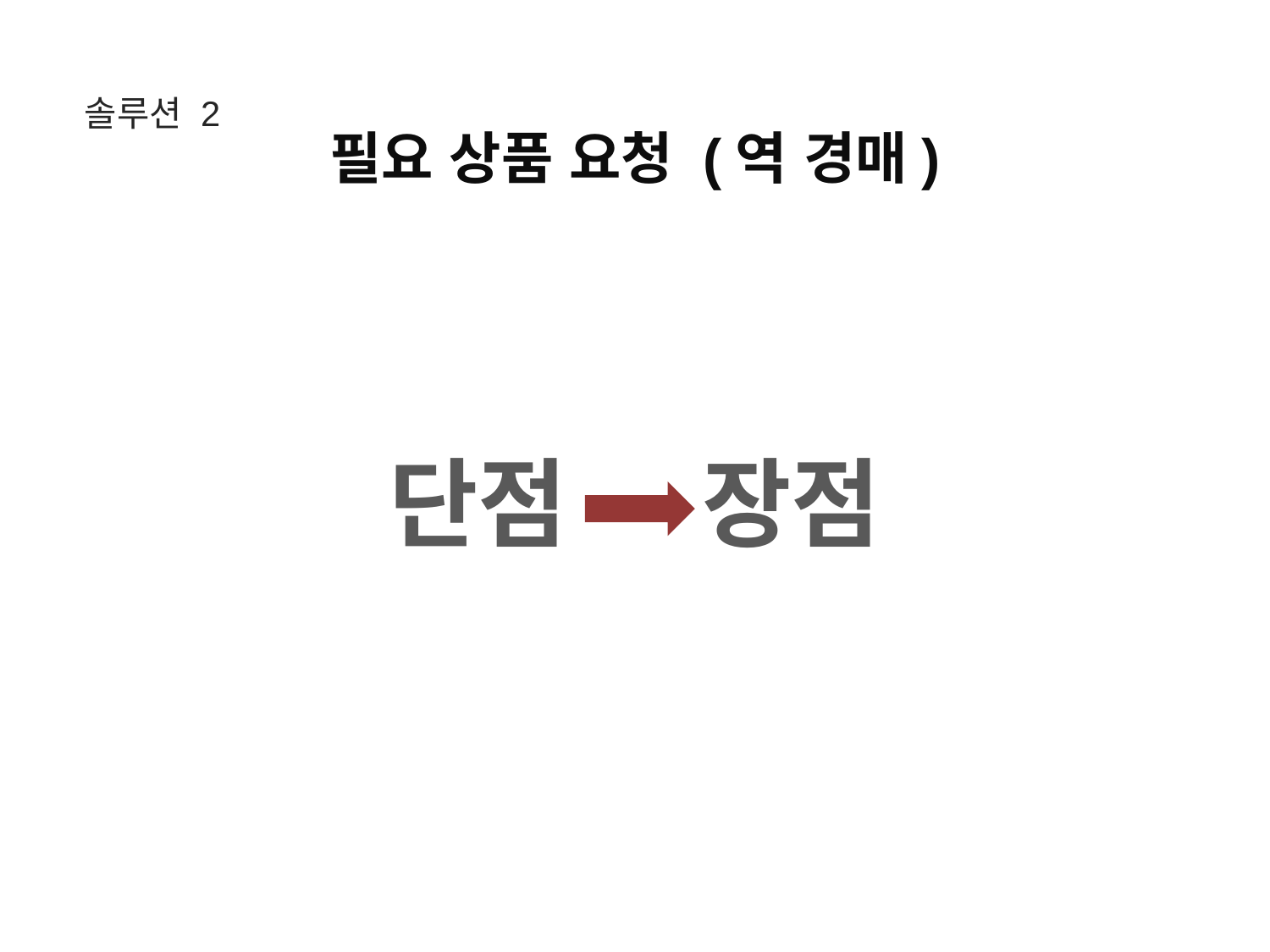

솔루션 2
필요 상품 요청 (역 경매)
단점     장점